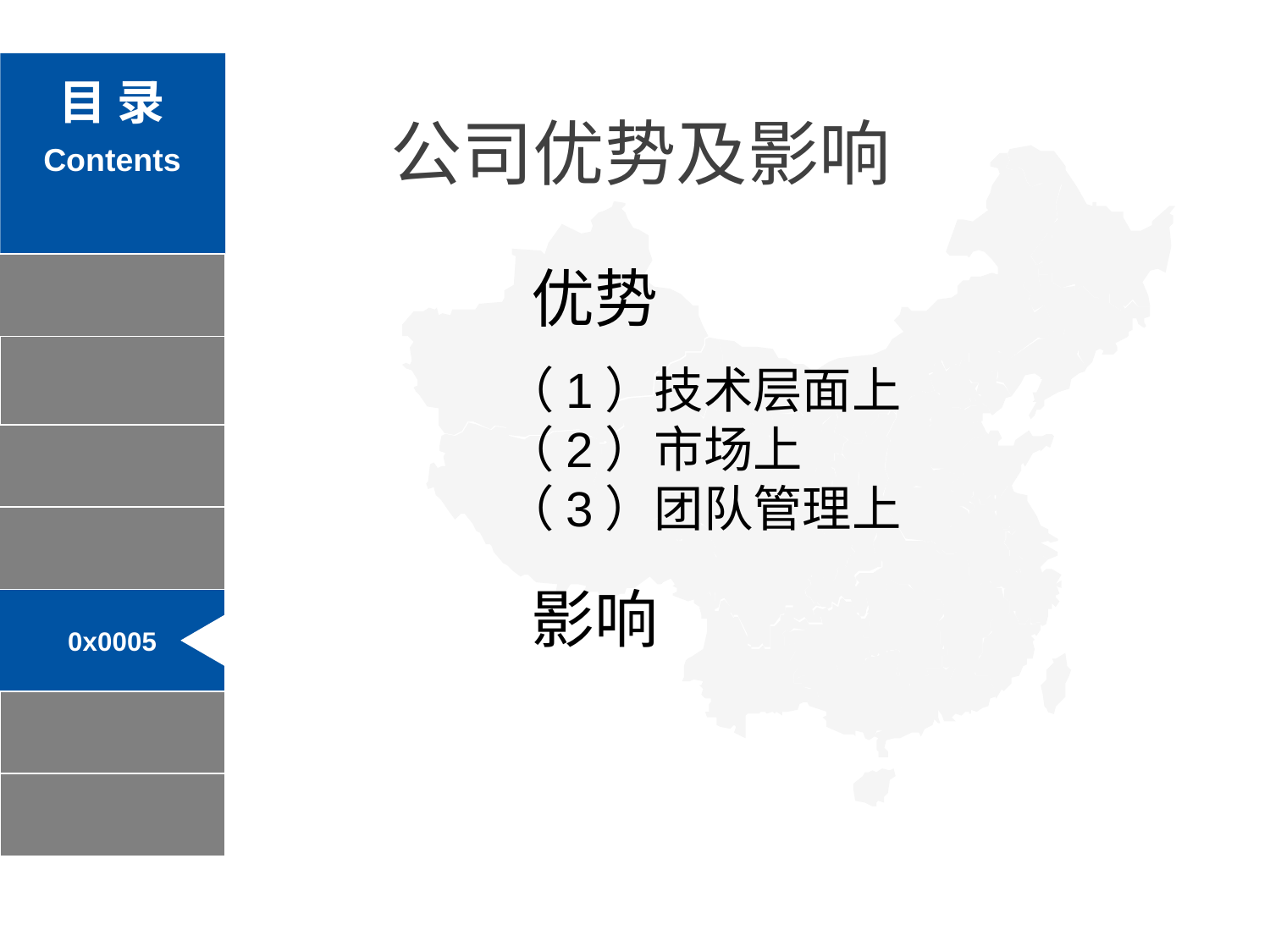

目 录
Contents

0x0005

公司优势及影响
优势

（1）技术层面上
（2）市场上
（3）团队管理上
影响